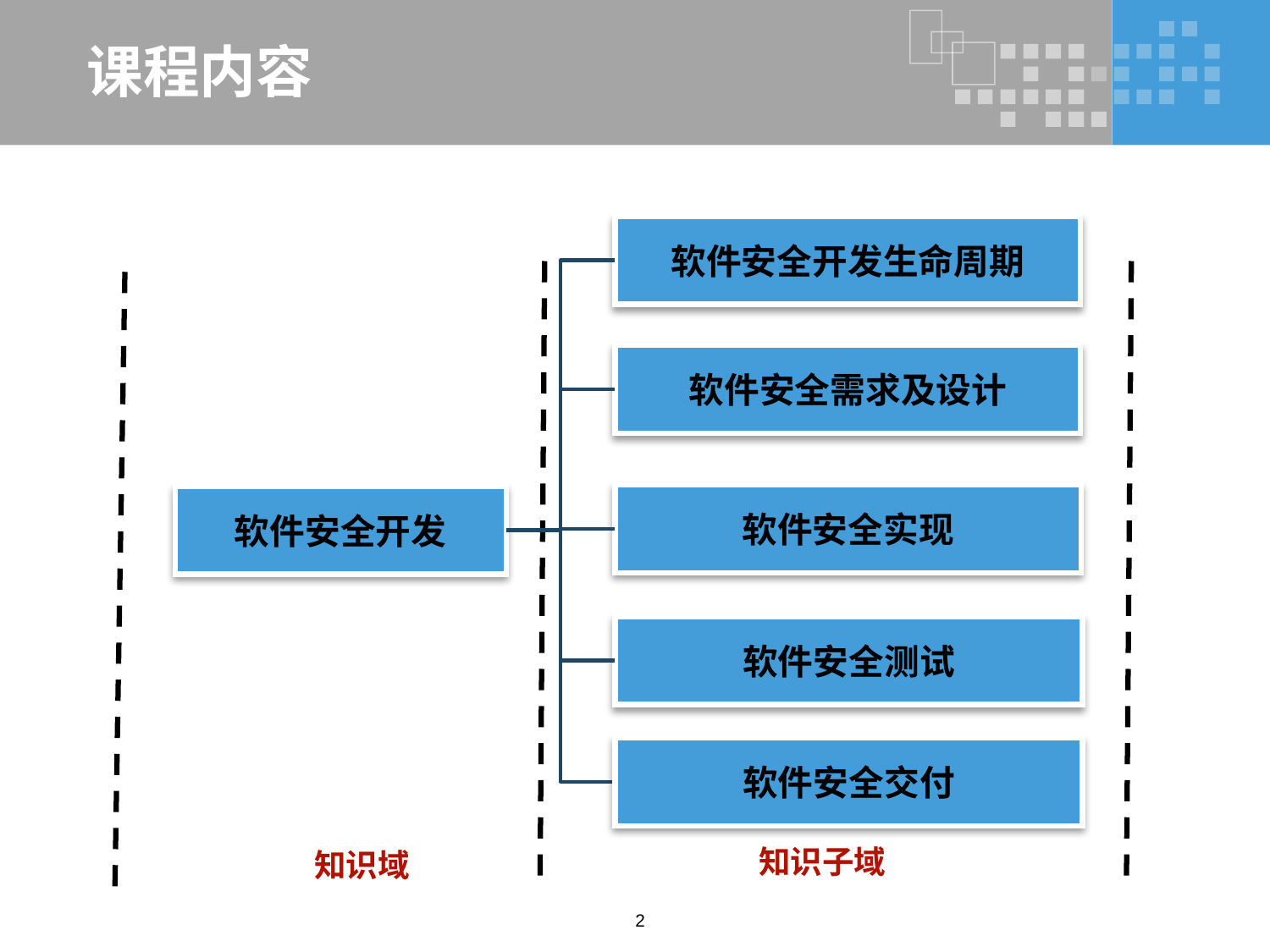

# 课程内容

软件安全开发生命周期

软件安全需求及设计

软件安全实现
软件安全开发

软件安全测试
软件安全交付
知识子域
知识域
2